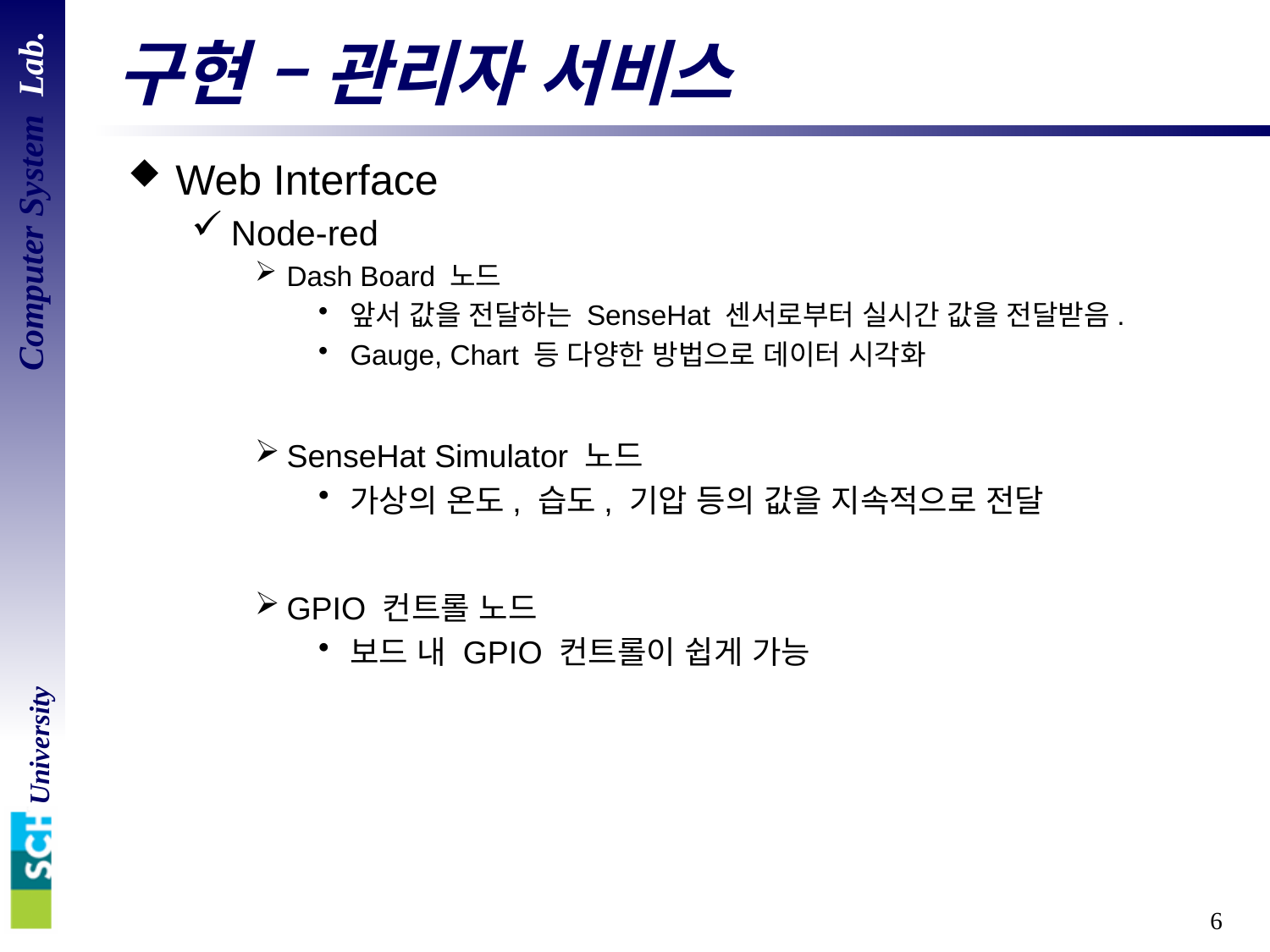

# 구현 – 관리자 서비스
Web Interface
Node-red
Dash Board 노드
앞서 값을 전달하는 SenseHat 센서로부터 실시간 값을 전달받음.
Gauge, Chart 등 다양한 방법으로 데이터 시각화

SenseHat Simulator 노드
가상의 온도, 습도, 기압 등의 값을 지속적으로 전달

GPIO 컨트롤 노드
보드 내 GPIO 컨트롤이 쉽게 가능